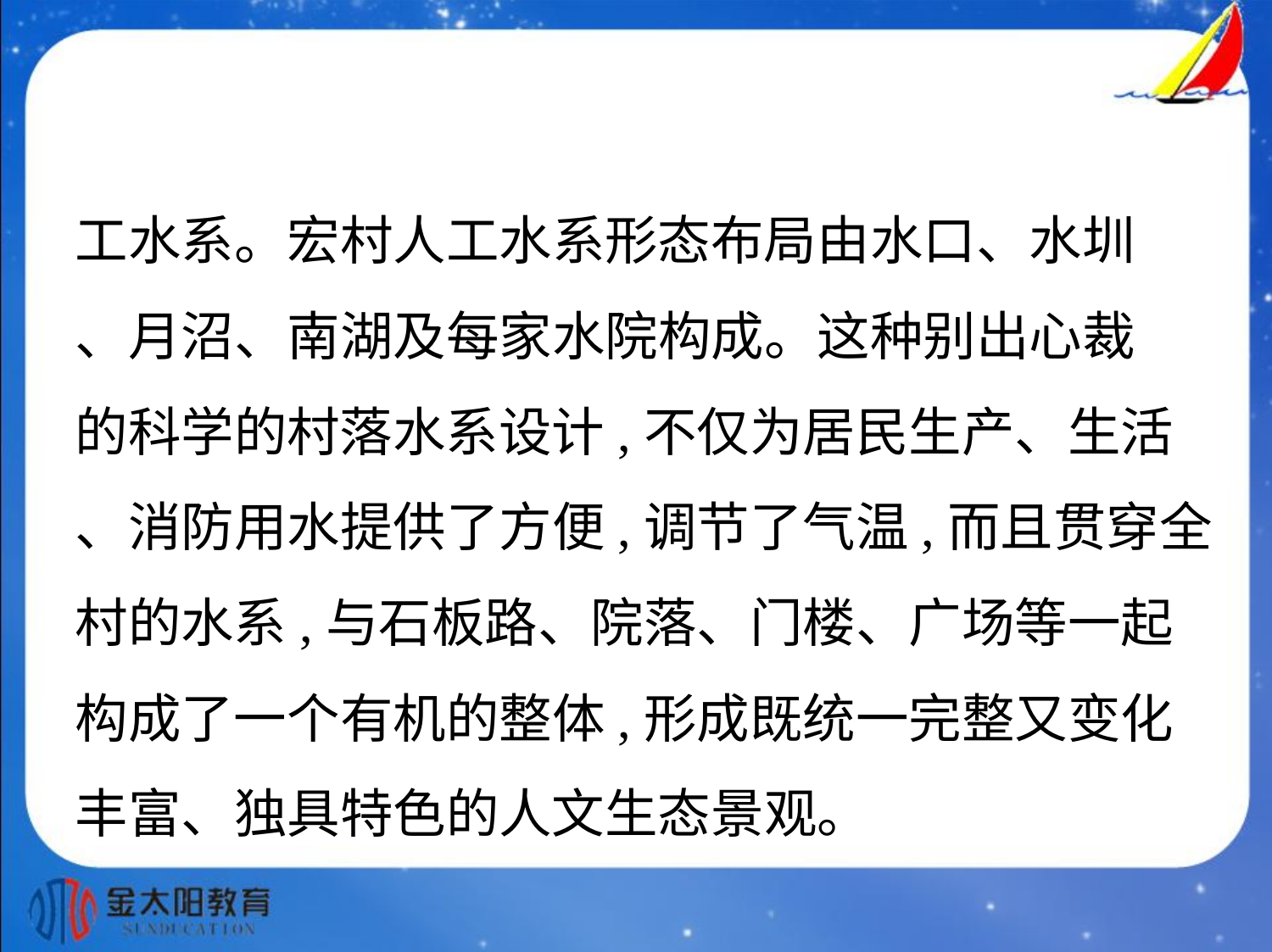

工水系。宏村人工水系形态布局由水口、水圳
、月沼、南湖及每家水院构成。这种别出心裁
的科学的村落水系设计,不仅为居民生产、生活
、消防用水提供了方便,调节了气温,而且贯穿全
村的水系,与石板路、院落、门楼、广场等一起
构成了一个有机的整体,形成既统一完整又变化
丰富、独具特色的人文生态景观。